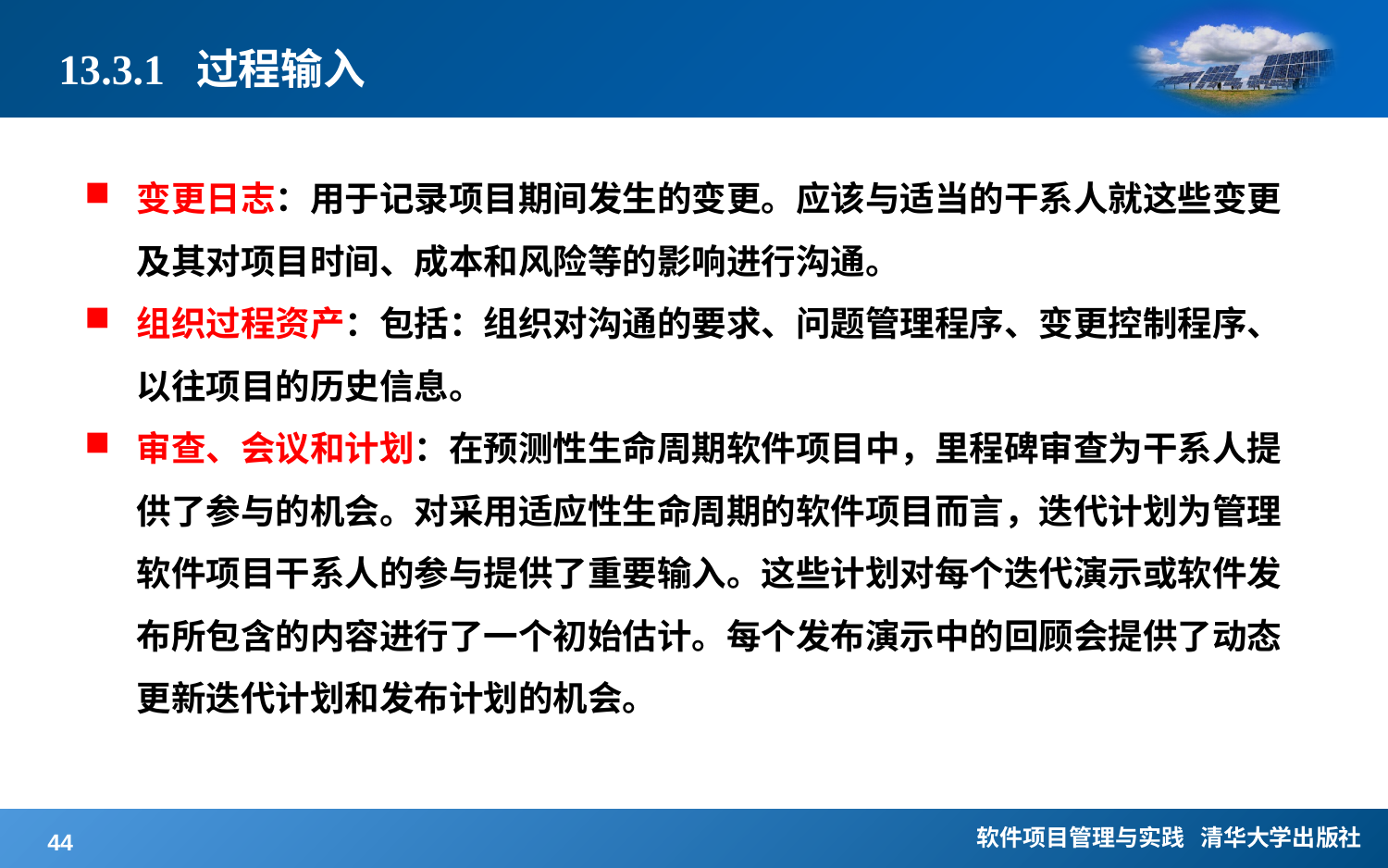

# 13.3.1  过程输入
变更日志：用于记录项目期间发生的变更。应该与适当的干系人就这些变更及其对项目时间、成本和风险等的影响进行沟通。
组织过程资产：包括：组织对沟通的要求、问题管理程序、变更控制程序、以往项目的历史信息。
审查、会议和计划：在预测性生命周期软件项目中，里程碑审查为干系人提供了参与的机会。对采用适应性生命周期的软件项目而言，迭代计划为管理软件项目干系人的参与提供了重要输入。这些计划对每个迭代演示或软件发布所包含的内容进行了一个初始估计。每个发布演示中的回顾会提供了动态更新迭代计划和发布计划的机会。